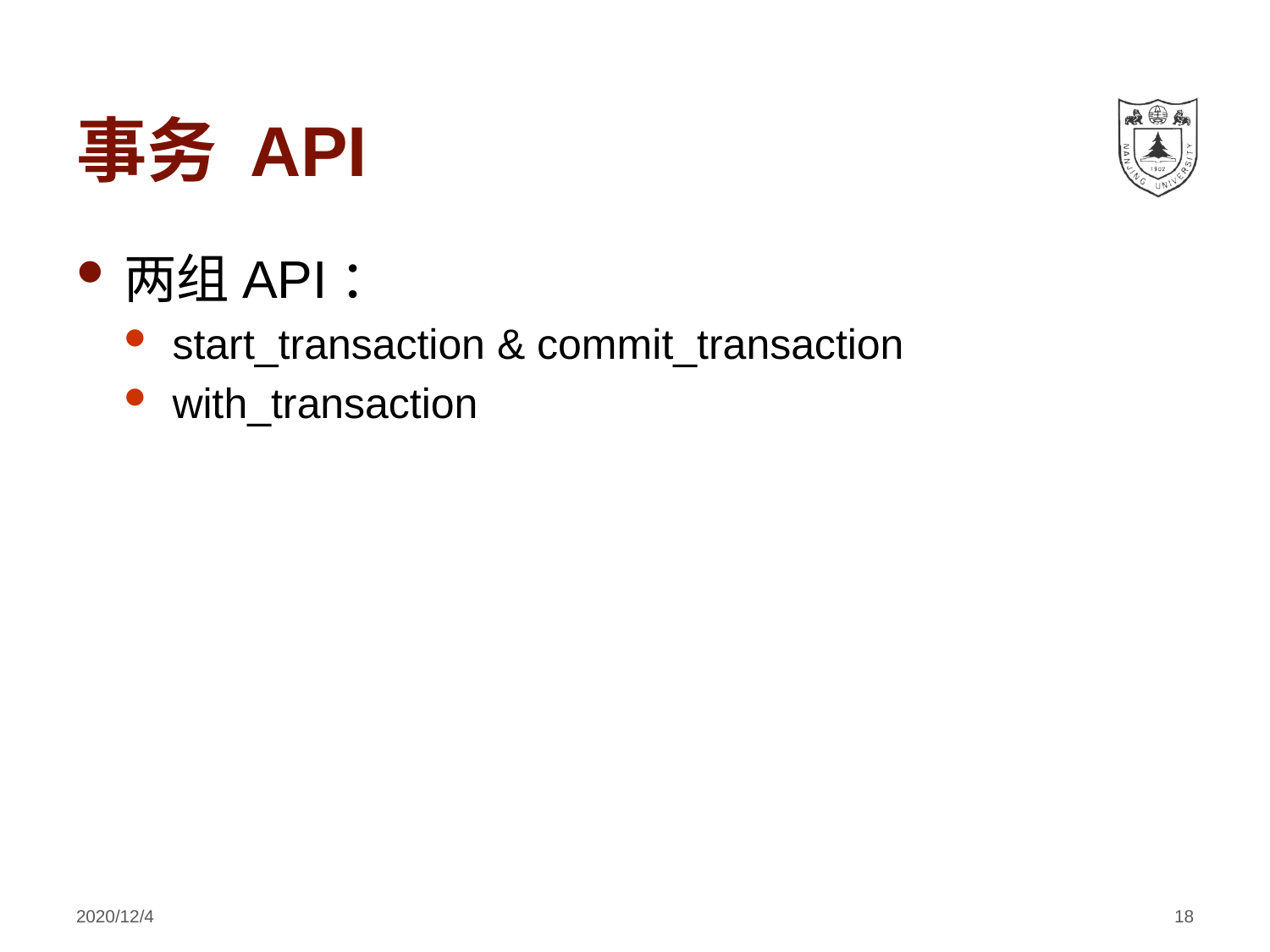

# 事务 API
两组API：
start_transaction & commit_transaction
with_transaction

2020/12/4

18